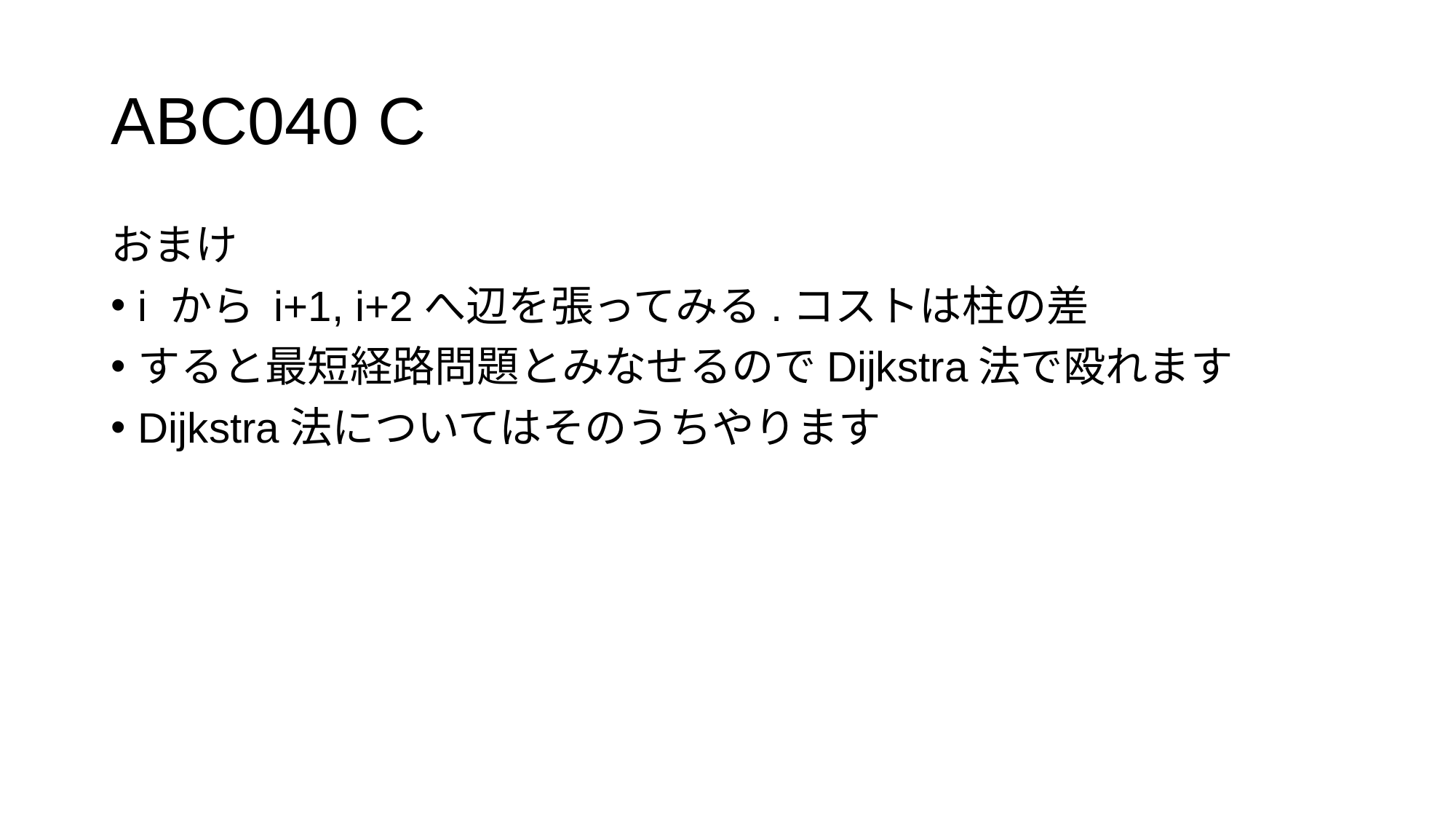

# ABC040 C
おまけ
i から i+1, i+2へ辺を張ってみる.コストは柱の差
すると最短経路問題とみなせるのでDijkstra法で殴れます
Dijkstra法についてはそのうちやります